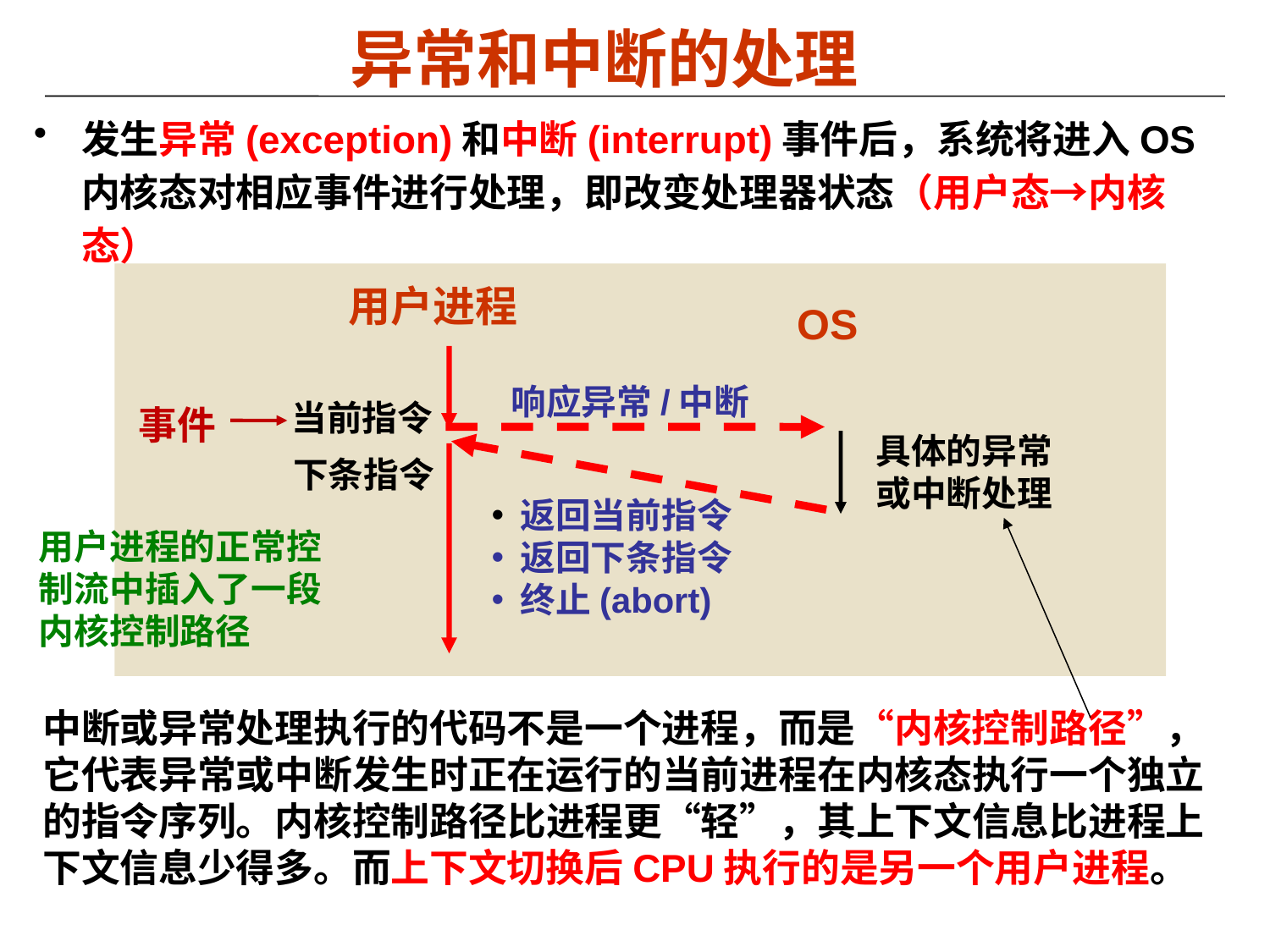

# 异常和中断的处理
发生异常(exception)和中断(interrupt)事件后，系统将进入OS内核态对相应事件进行处理，即改变处理器状态（用户态→内核态）

用户进程
OS

响应异常/中断
当前指令
事件

具体的异常或中断处理

下条指令
 返回当前指令
 返回下条指令
 终止(abort)
用户进程的正常控制流中插入了一段内核控制路径

中断或异常处理执行的代码不是一个进程，而是“内核控制路径”，它代表异常或中断发生时正在运行的当前进程在内核态执行一个独立的指令序列。内核控制路径比进程更“轻”，其上下文信息比进程上下文信息少得多。而上下文切换后CPU执行的是另一个用户进程。